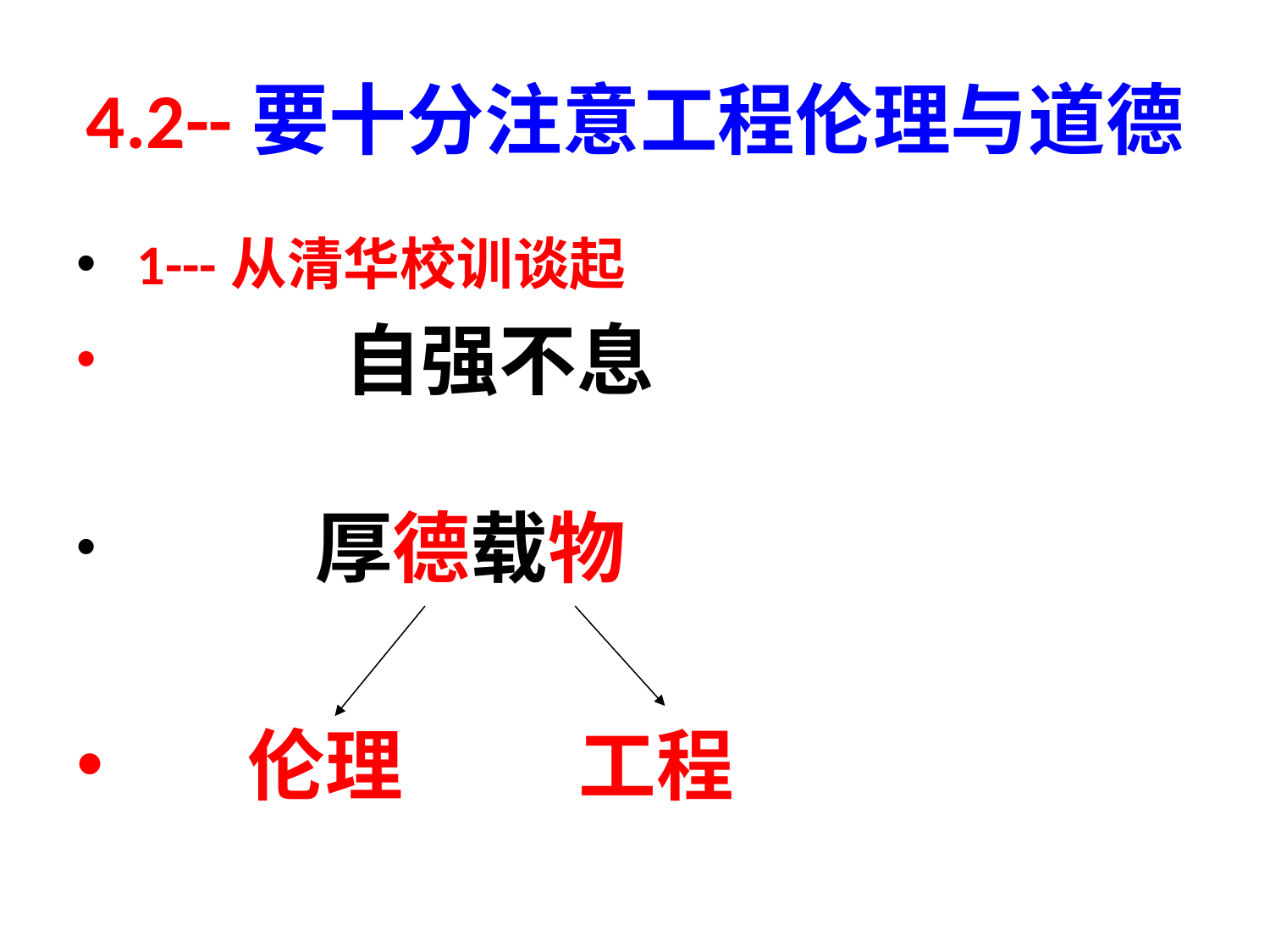

# 4.2--要十分注意工程伦理与道德
 1---从清华校训谈起
                自强不息

              厚德载物

      伦理          工程